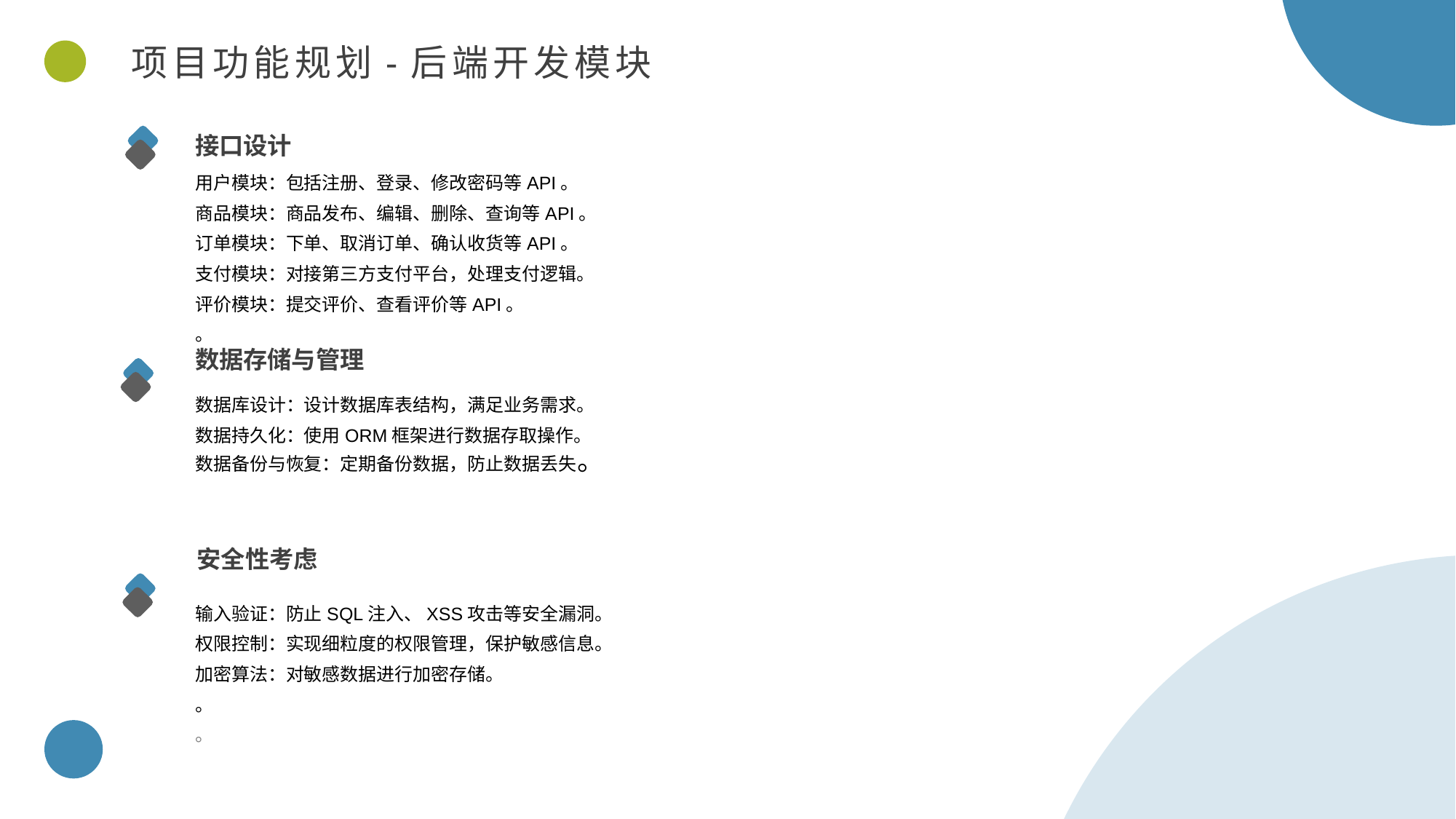

项目功能规划-后端开发模块

接口设计

用户模块：包括注册、登录、修改密码等API。
商品模块：商品发布、编辑、删除、查询等API。
订单模块：下单、取消订单、确认收货等API。
支付模块：对接第三方支付平台，处理支付逻辑。
评价模块：提交评价、查看评价等API。
。
数据存储与管理

数据库设计：设计数据库表结构，满足业务需求。
数据持久化：使用ORM框架进行数据存取操作。
数据备份与恢复：定期备份数据，防止数据丢失。

安全性考虑

请在此处添加具体内容。
输入验证：防止SQL注入、XSS攻击等安全漏洞。
权限控制：实现细粒度的权限管理，保护敏感信息。
加密算法：对敏感数据进行加密存储。
。
。